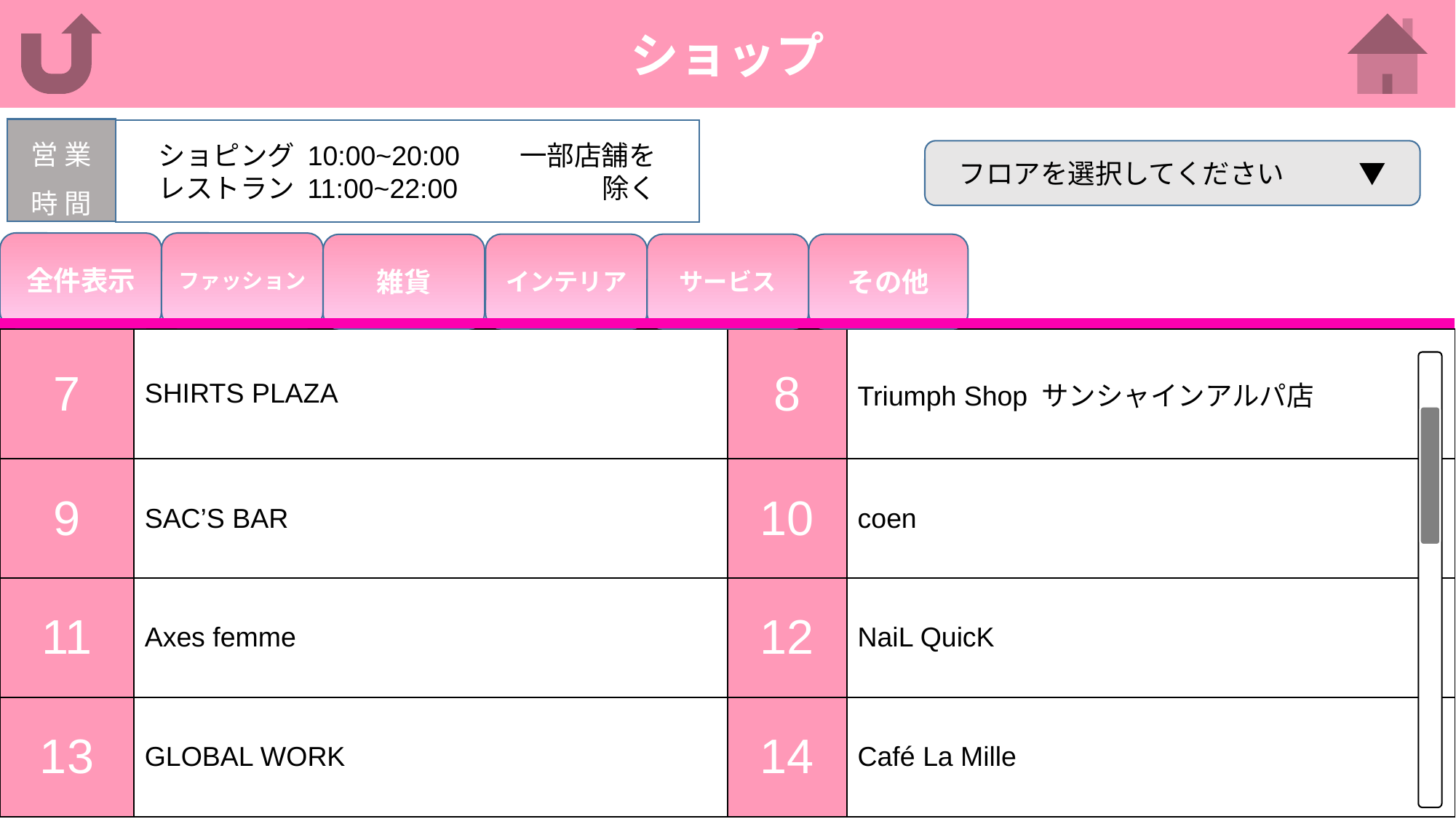

ショップ

営 業
時 間
ショピング 10:00~20:00       一部店舗を
レストラン 11:00~22:00                  除く
フロアを選択してください            ▼
全件表示
ファッション
インテリア
サービス
その他
雑貨

| 7 | SHIRTS PLAZA | 8 | Triumph Shop サンシャインアルパ店 |
| --- | --- | --- | --- |
| 9 | SAC’S BAR | 10 | coen |
| 11 | Axes femme | 12 | NaiL QuicK |
| 13 | GLOBAL WORK | 14 | Café La Mille |